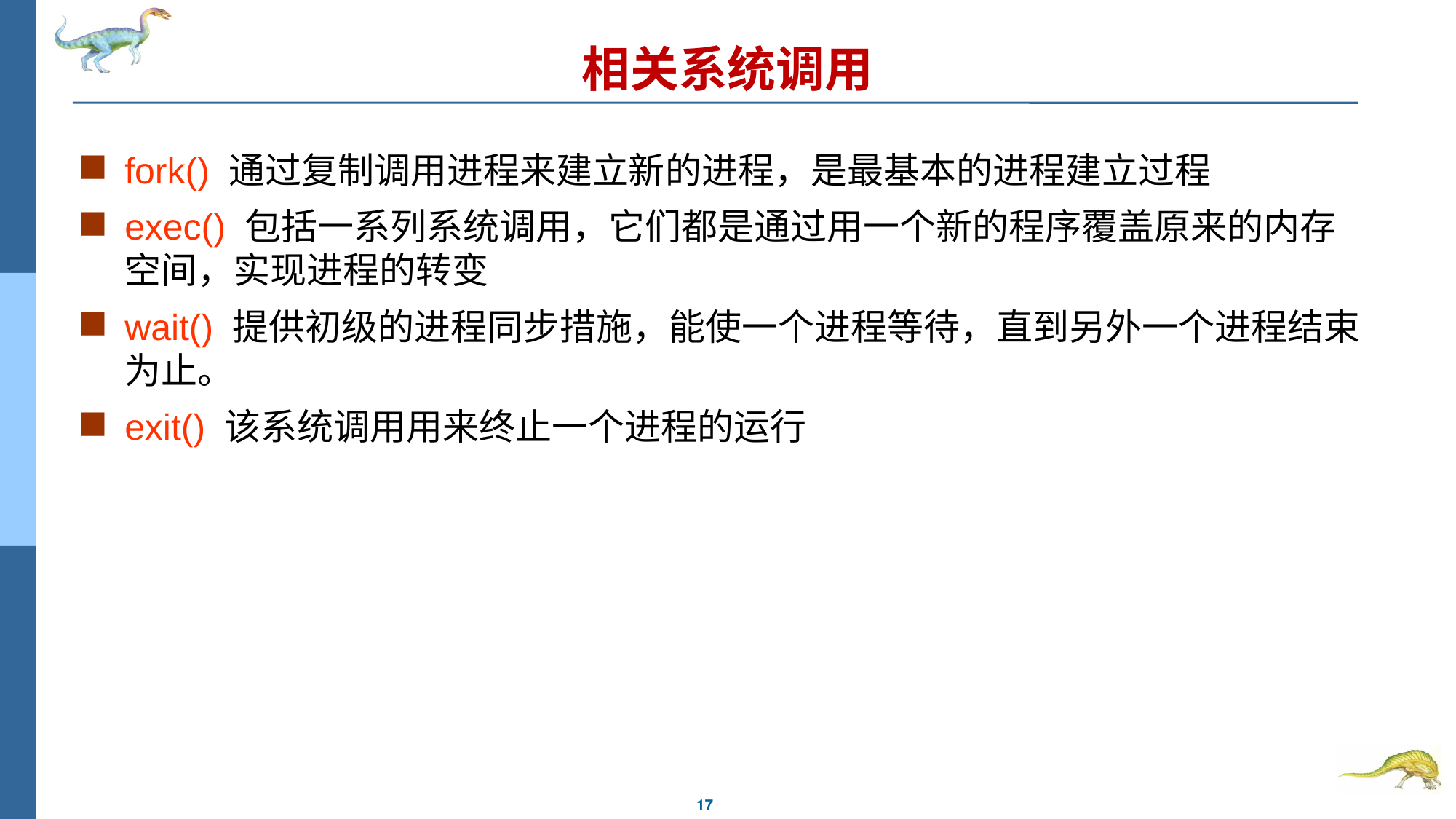

# 相关系统调用
fork() 通过复制调用进程来建立新的进程，是最基本的进程建立过程
exec() 包括一系列系统调用，它们都是通过用一个新的程序覆盖原来的内存空间，实现进程的转变
wait() 提供初级的进程同步措施，能使一个进程等待，直到另外一个进程结束为止。
exit() 该系统调用用来终止一个进程的运行